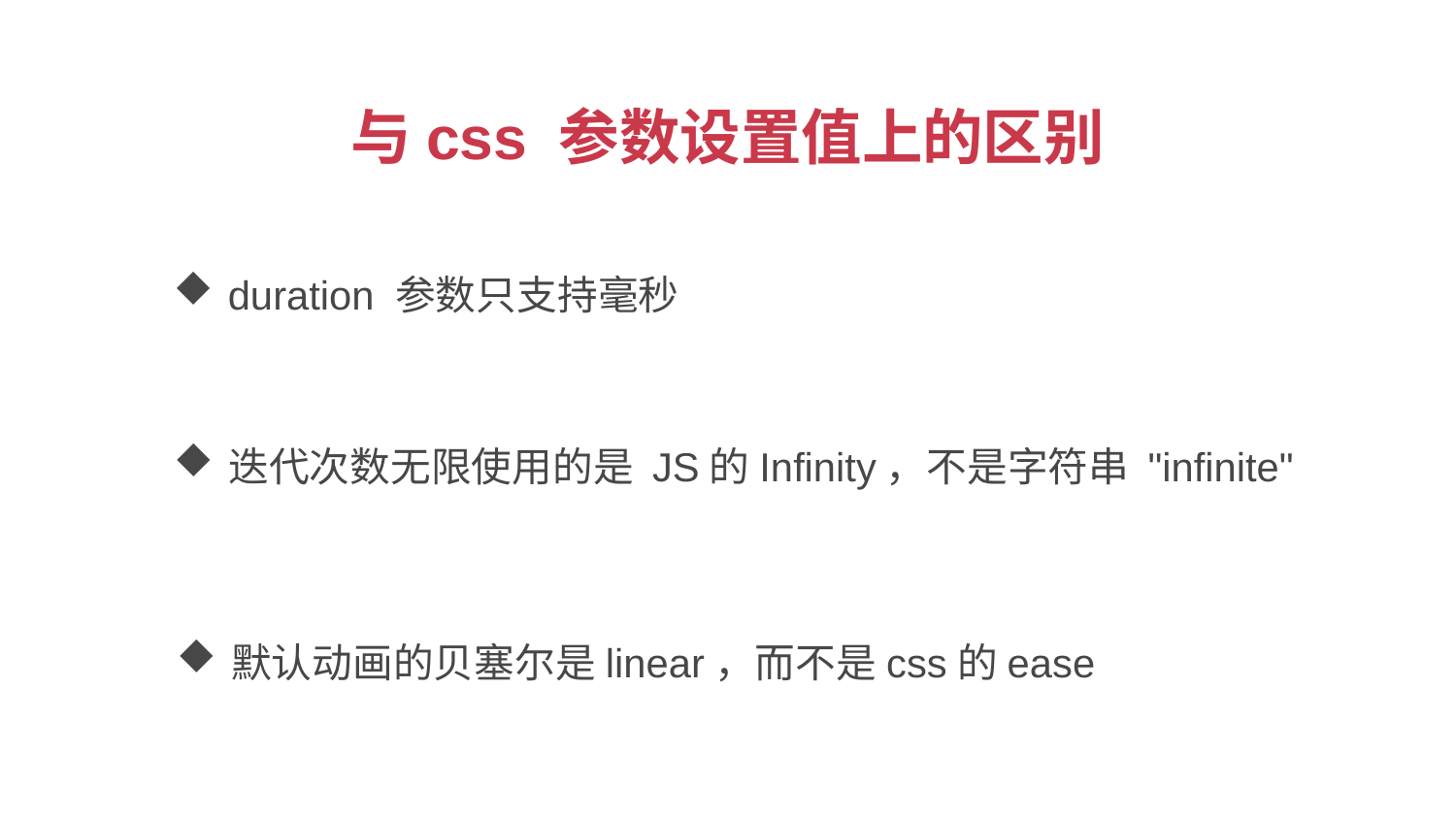

与css 参数设置值上的区别
duration 参数只支持毫秒
迭代次数无限使用的是 JS的Infinity，不是字符串 "infinite"
默认动画的贝塞尔是linear，而不是css的ease